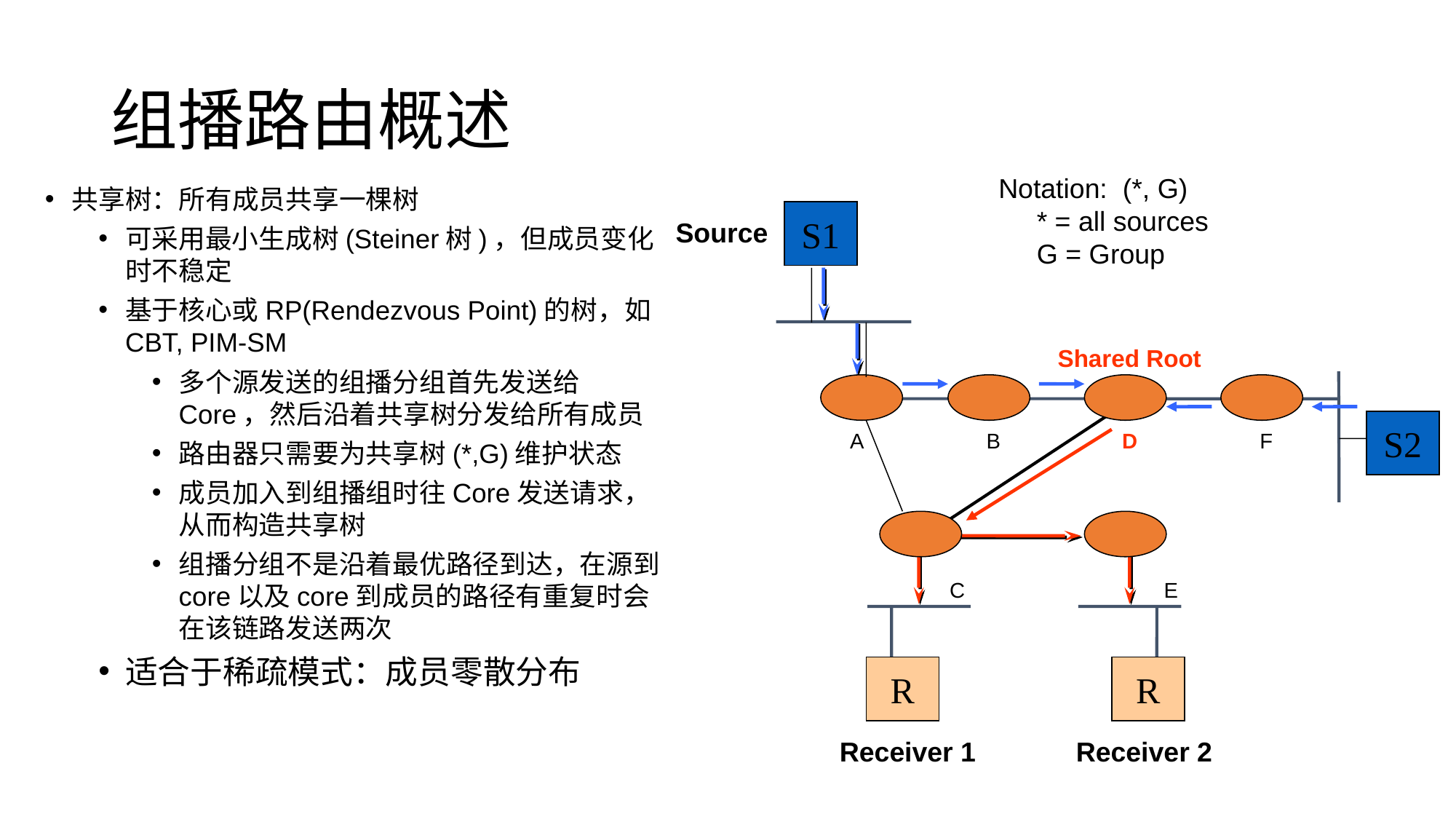

# 组播路由概述
Notation:  (*, G)
     * = all sources
     G = Group
共享树：所有成员共享一棵树
可采用最小生成树(Steiner树)，但成员变化时不稳定
基于核心或RP(Rendezvous Point)的树，如CBT, PIM-SM
多个源发送的组播分组首先发送给Core，然后沿着共享树分发给所有成员
路由器只需要为共享树(*,G)维护状态
成员加入到组播组时往Core发送请求，从而构造共享树
组播分组不是沿着最优路径到达，在源到core以及core到成员的路径有重复时会在该链路发送两次
适合于稀疏模式：成员零散分布

S1
Source

Shared Root

S2

A
B
D
F

C
E

R
R
Receiver 1
Receiver 2